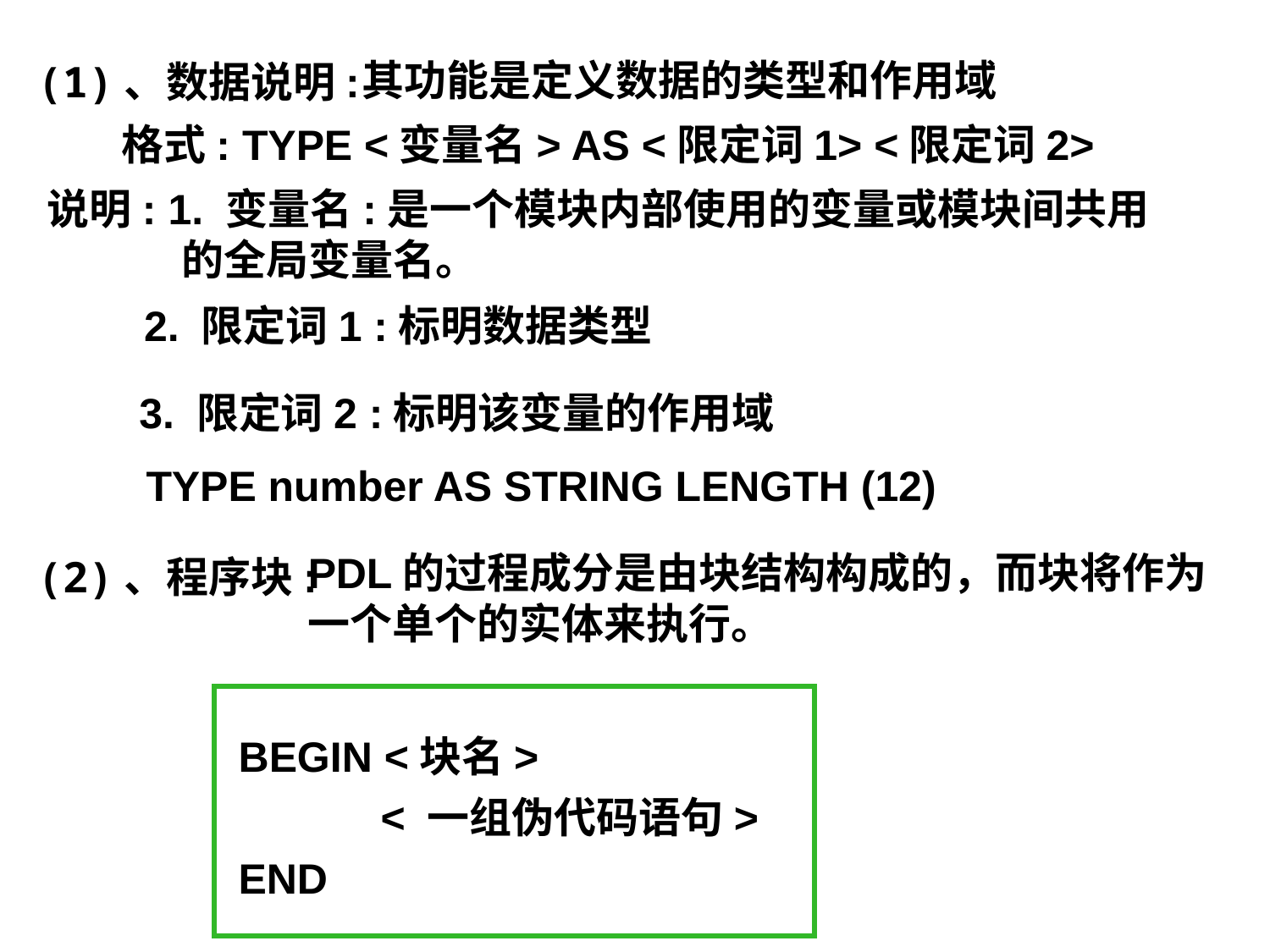

(1)、数据说明:
其功能是定义数据的类型和作用域
格式: TYPE <变量名> AS <限定词1> <限定词2>
说明: 1. 变量名:是一个模块内部使用的变量或模块间共用
             的全局变量名。
 2. 限定词1 :标明数据类型
 3. 限定词2 :标明该变量的作用域
 TYPE number AS STRING LENGTH (12)
PDL的过程成分是由块结构构成的，而块将作为
一个单个的实体来执行。
(2)、程序块:
 BEGIN <块名>
             < 一组伪代码语句>
 END